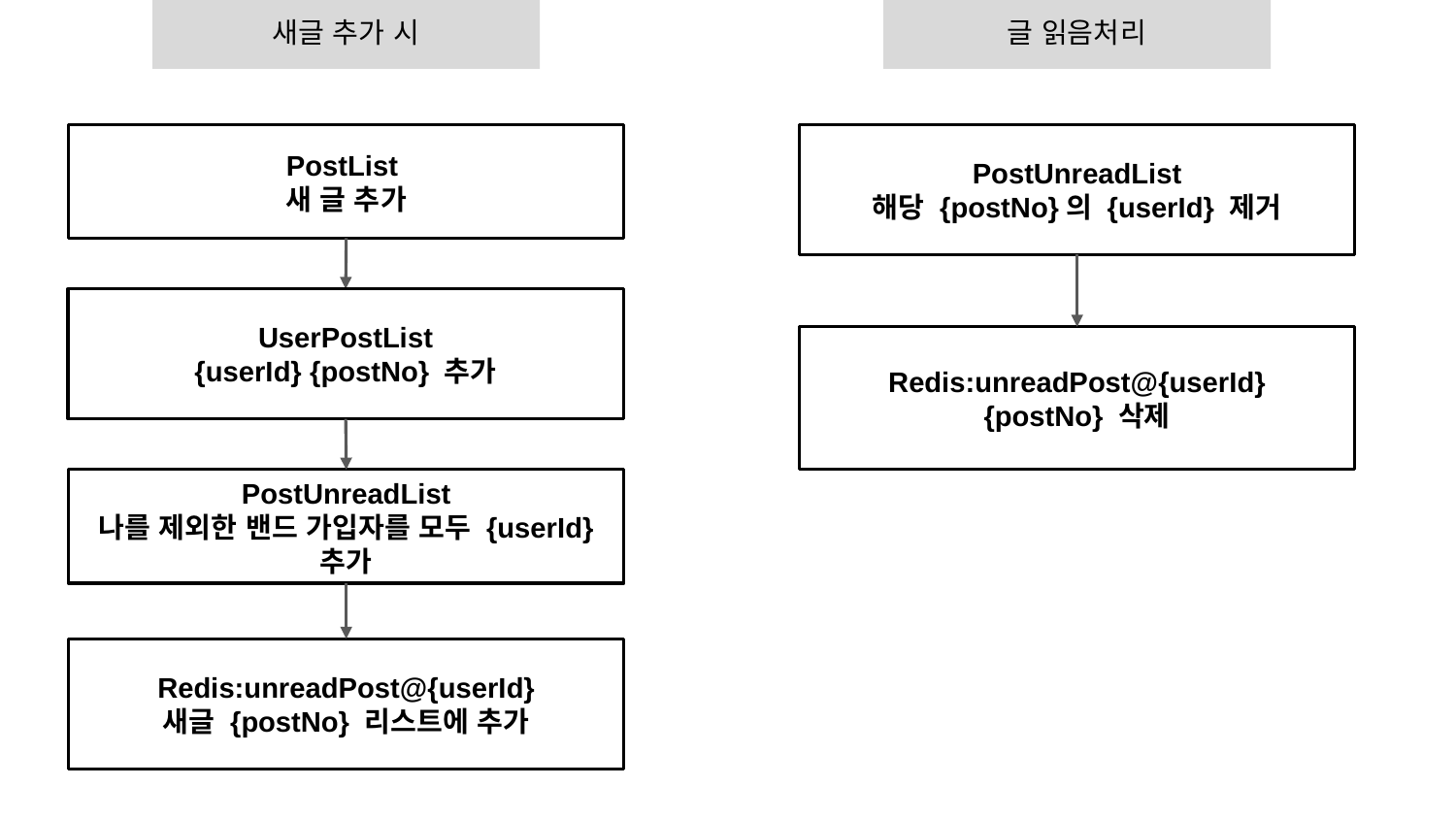

새글 추가 시
글 읽음처리
PostList
새 글 추가
PostUnreadList
해당 {postNo}의 {userId} 제거
UserPostList
{userId} {postNo} 추가
Redis:unreadPost@{userId}
{postNo} 삭제
PostUnreadList
나를 제외한 밴드 가입자를 모두 {userId} 추가
Redis:unreadPost@{userId}
새글 {postNo} 리스트에 추가